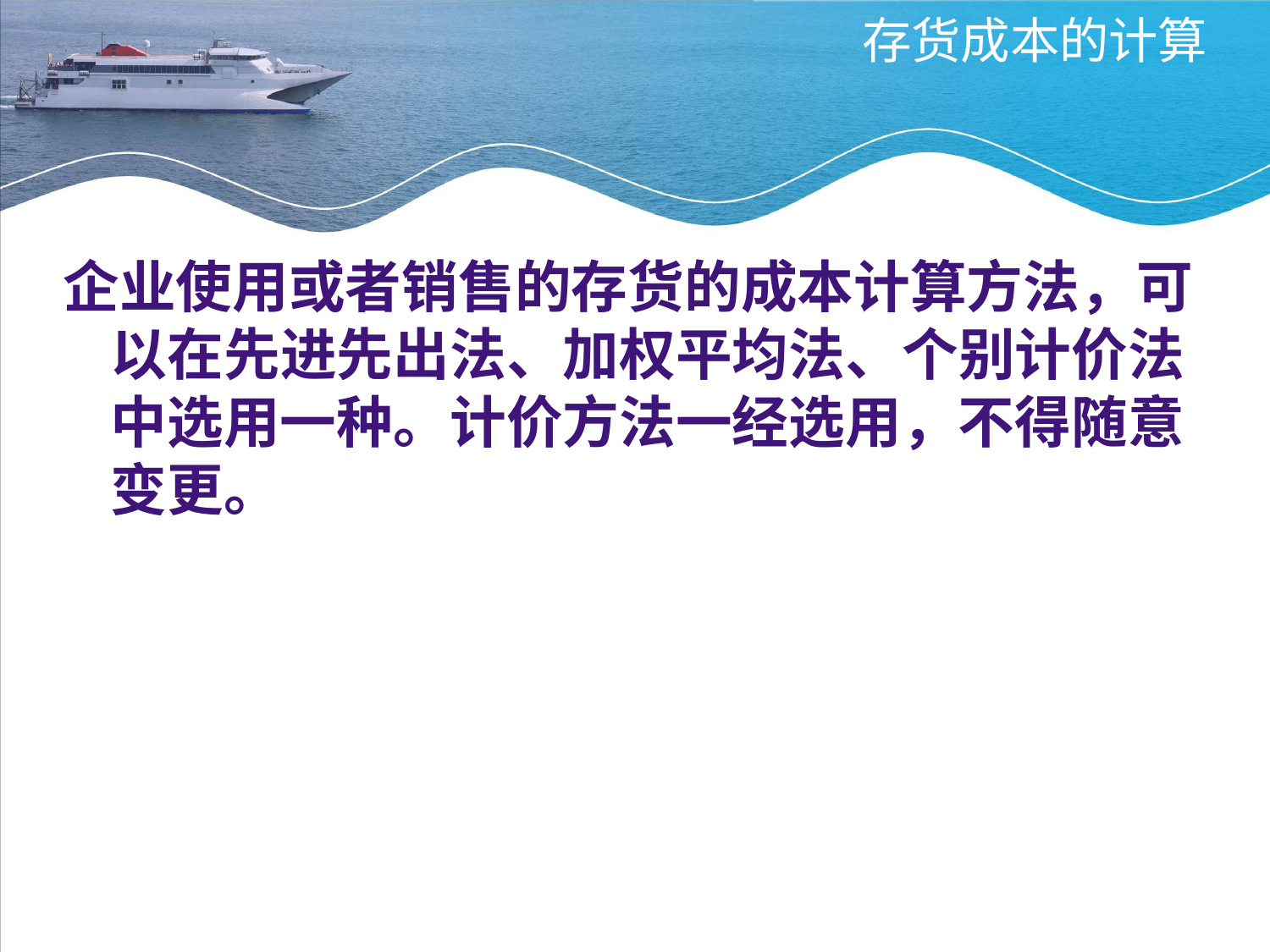

# 存货成本的计算
企业使用或者销售的存货的成本计算方法，可以在先进先出法、加权平均法、个别计价法中选用一种。计价方法一经选用，不得随意变更。